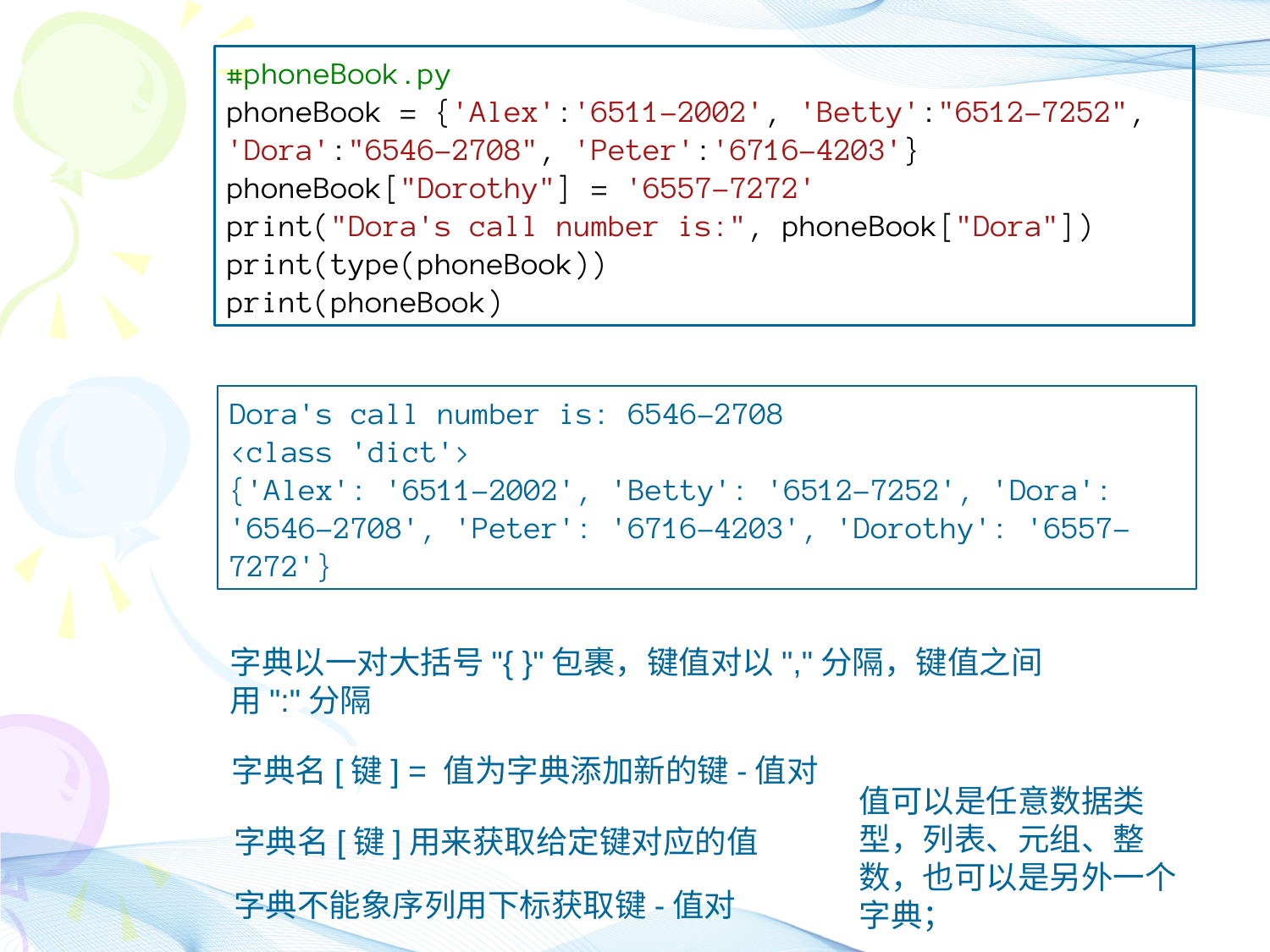

#phoneBook.py
phoneBook = {'Alex':'6511-2002', 'Betty':"6512-7252",
'Dora':"6546-2708", 'Peter':'6716-4203'}
phoneBook["Dorothy"] = '6557-7272'
print("Dora's call number is:", phoneBook["Dora"])
print(type(phoneBook))
print(phoneBook)
Dora's call number is: 6546-2708
<class 'dict'>
{'Alex': '6511-2002', 'Betty': '6512-7252', 'Dora': '6546-2708', 'Peter': '6716-4203', 'Dorothy': '6557-7272'}
字典以一对大括号"{ }"包裹，键值对以","分隔，键值之间用":"分隔
字典名[键] = 值为字典添加新的键-值对
值可以是任意数据类型，列表、元组、整数，也可以是另外一个字典；
字典名[键]用来获取给定键对应的值
字典不能象序列用下标获取键-值对